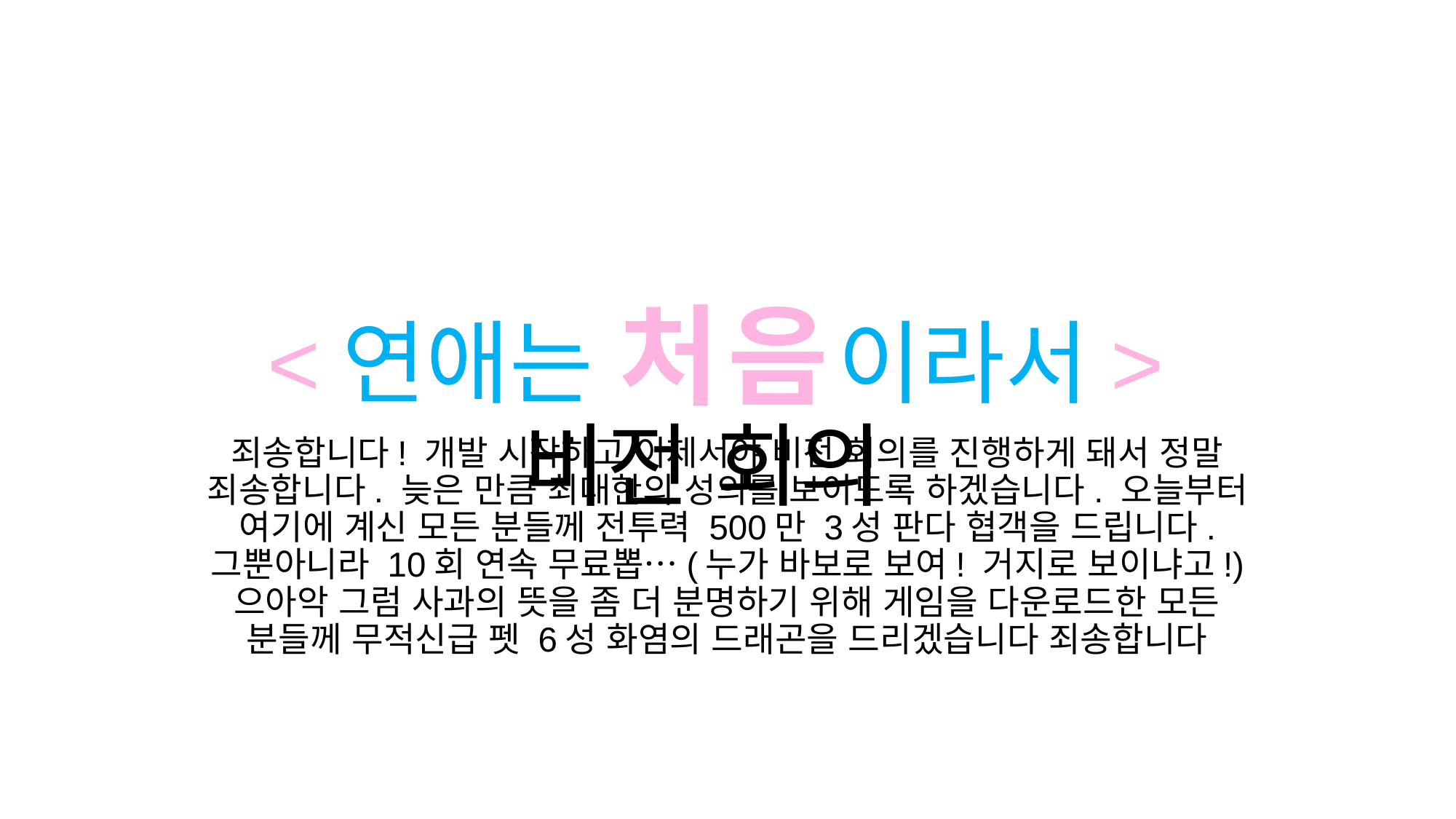

# <연애는 처음이라서> 비전 회의
죄송합니다! 개발 시작하고 이제서야 비전 회의를 진행하게 돼서 정말 죄송합니다. 늦은 만큼 최대한의 성의를 보이도록 하겠습니다. 오늘부터 여기에 계신 모든 분들께 전투력 500만 3성 판다 협객을 드립니다. 그뿐아니라 10회 연속 무료뽑…(누가 바보로 보여! 거지로 보이냐고!) 으아악 그럼 사과의 뜻을 좀 더 분명하기 위해 게임을 다운로드한 모든 분들께 무적신급 펫 6성 화염의 드래곤을 드리겠습니다 죄송합니다